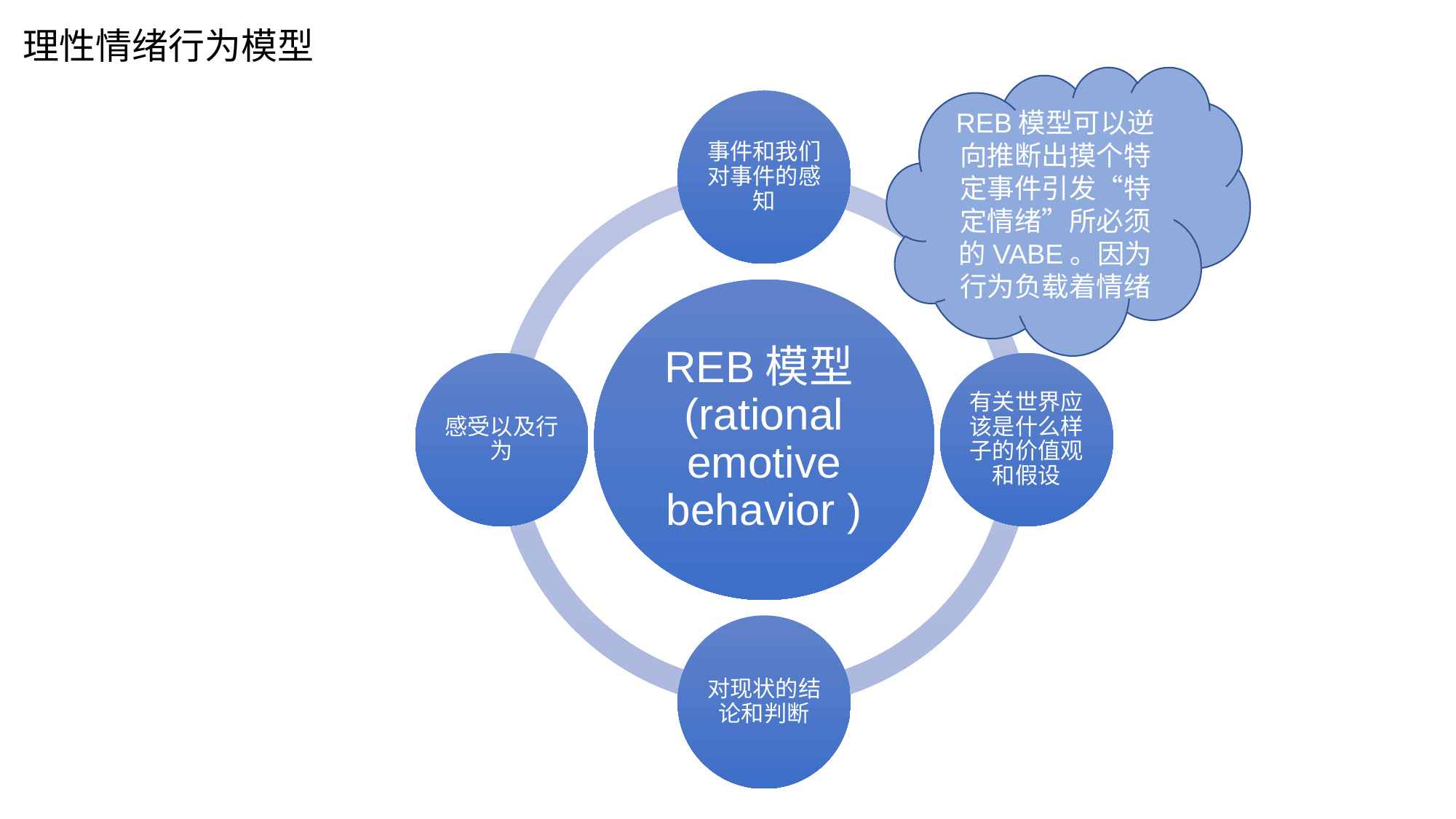

# 理性情绪行为模型
REB模型可以逆向推断出摸个特定事件引发“特定情绪”所必须的VABE。因为行为负载着情绪
REB模型(rational emotive behavior )
事件和我们对事件的感知
有关世界应该是什么样子的价值观和假设
对现状的结论和判断
感受以及行为